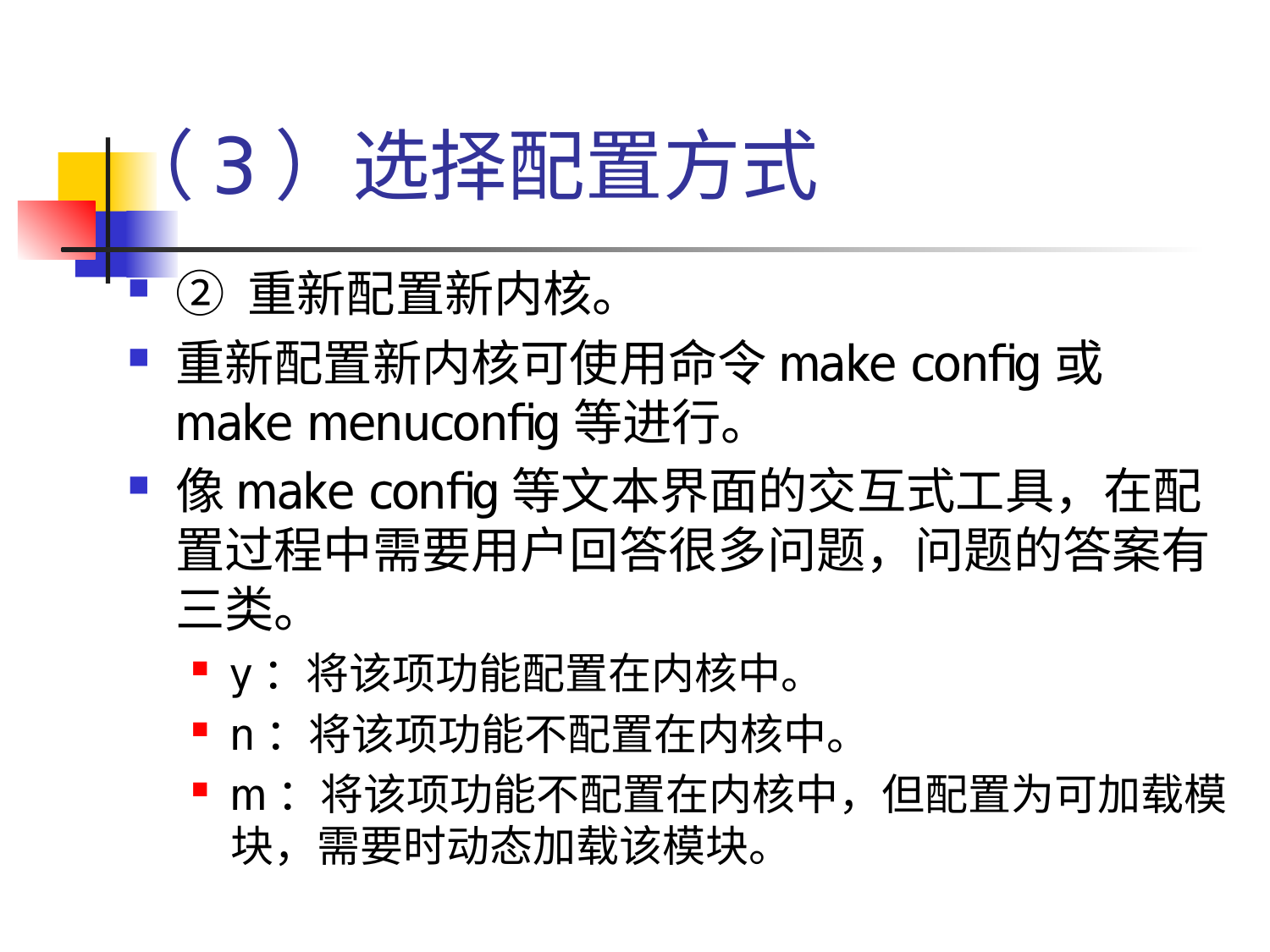

# （3）选择配置方式
② 重新配置新内核。
重新配置新内核可使用命令make config或make menuconfig等进行。
像make config等文本界面的交互式工具，在配置过程中需要用户回答很多问题，问题的答案有三类。
y：将该项功能配置在内核中。
n：将该项功能不配置在内核中。
m：将该项功能不配置在内核中，但配置为可加载模块，需要时动态加载该模块。